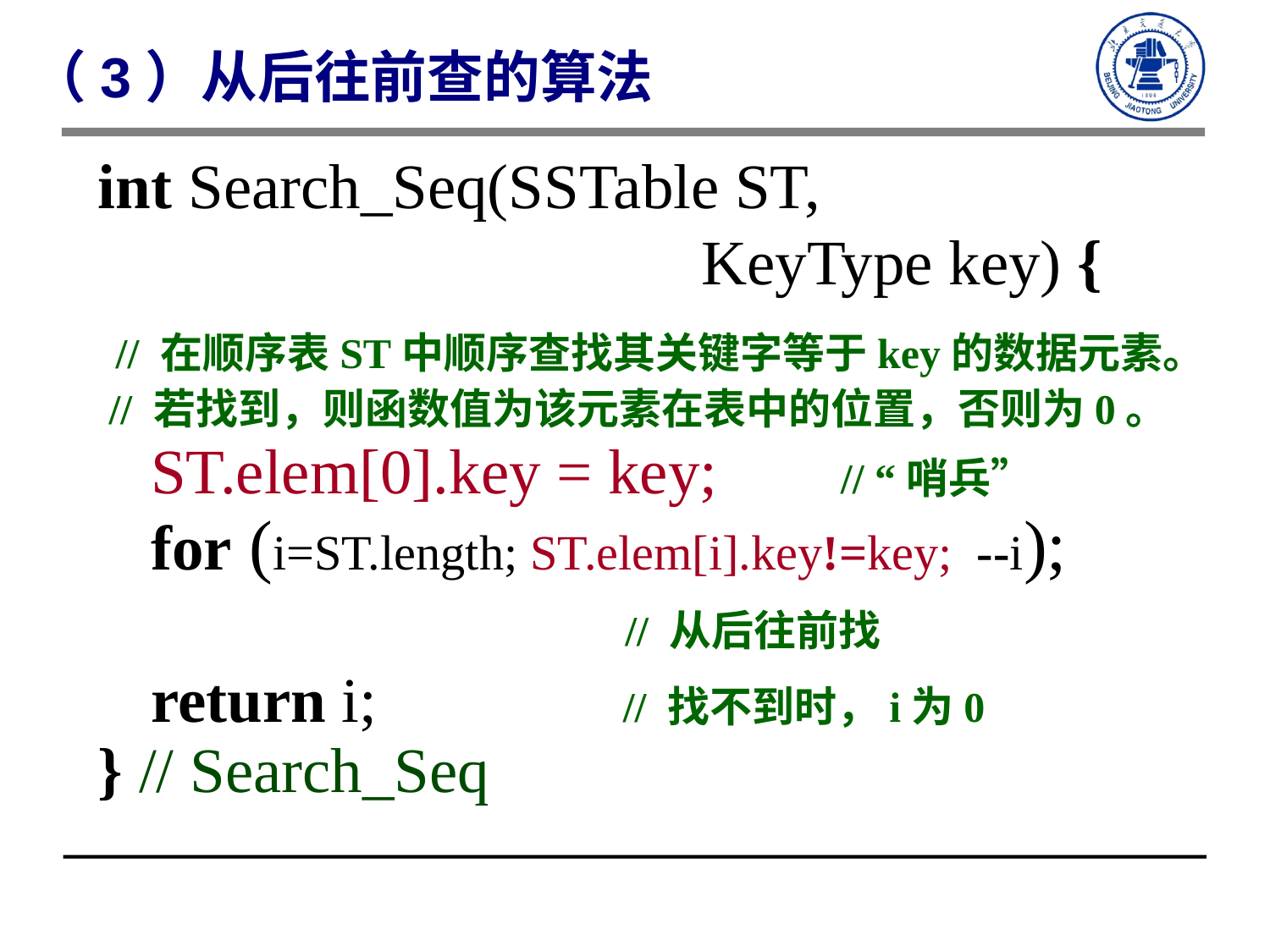

（3）从后往前查的算法
int Search_Seq(SSTable ST,
                                      KeyType key) {
 // 在顺序表ST中顺序查找其关键字等于key的数据元素。
 // 若找到，则函数值为该元素在表中的位置，否则为0。
   ST.elem[0].key = key;       // “哨兵”
   for (i=ST.length; ST.elem[i].key!=key;  --i);
                              // 从后往前找
   return i;              // 找不到时，i为0
} // Search_Seq